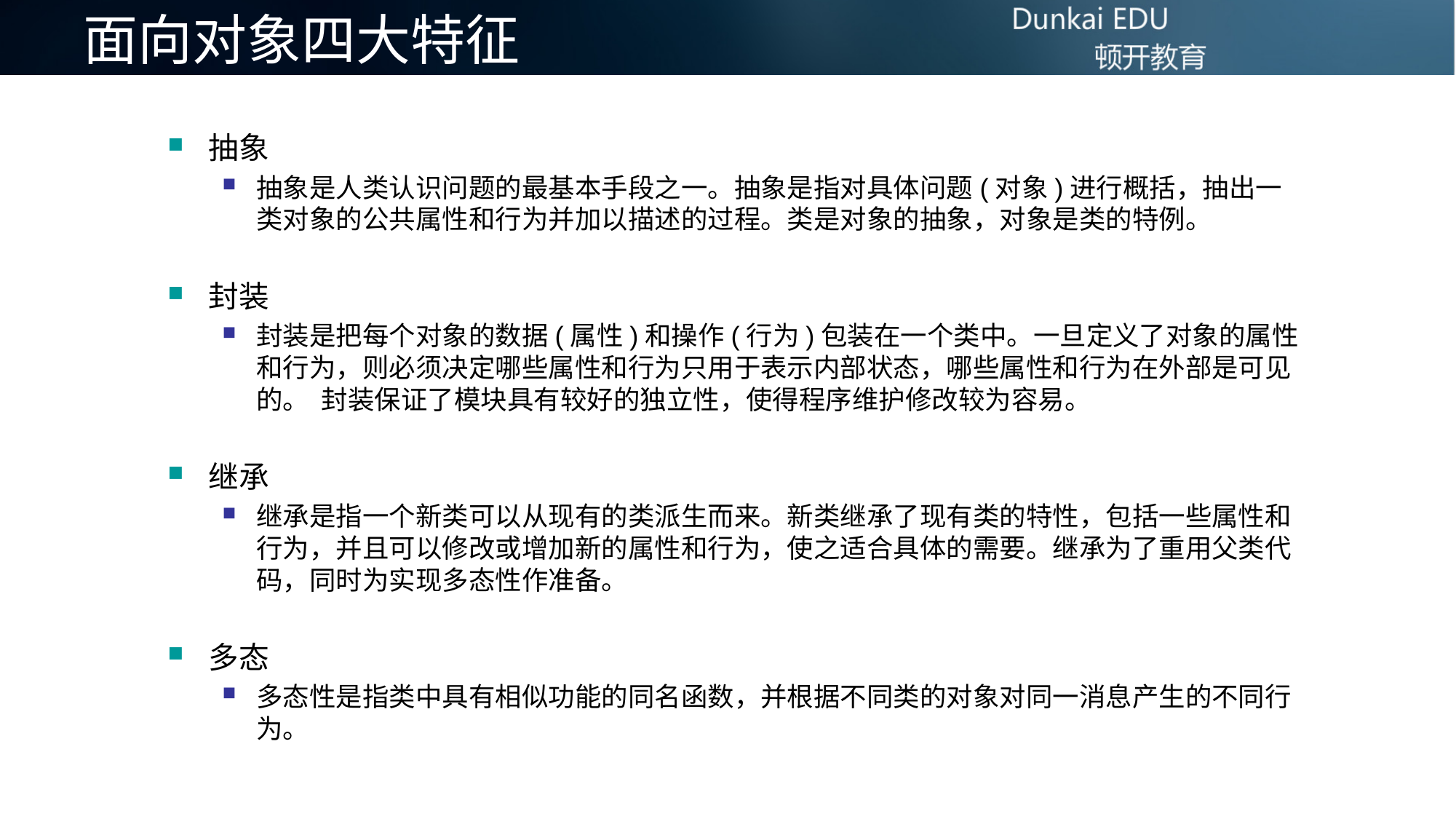

# 面向对象四大特征
抽象
抽象是人类认识问题的最基本手段之一。抽象是指对具体问题(对象)进行概括，抽出一类对象的公共属性和行为并加以描述的过程。类是对象的抽象，对象是类的特例。

封装
封装是把每个对象的数据(属性)和操作(行为)包装在一个类中。一旦定义了对象的属性和行为，则必须决定哪些属性和行为只用于表示内部状态，哪些属性和行为在外部是可见的。  封装保证了模块具有较好的独立性，使得程序维护修改较为容易。

继承
继承是指一个新类可以从现有的类派生而来。新类继承了现有类的特性，包括一些属性和行为，并且可以修改或增加新的属性和行为，使之适合具体的需要。继承为了重用父类代码，同时为实现多态性作准备。

多态
多态性是指类中具有相似功能的同名函数，并根据不同类的对象对同一消息产生的不同行为。